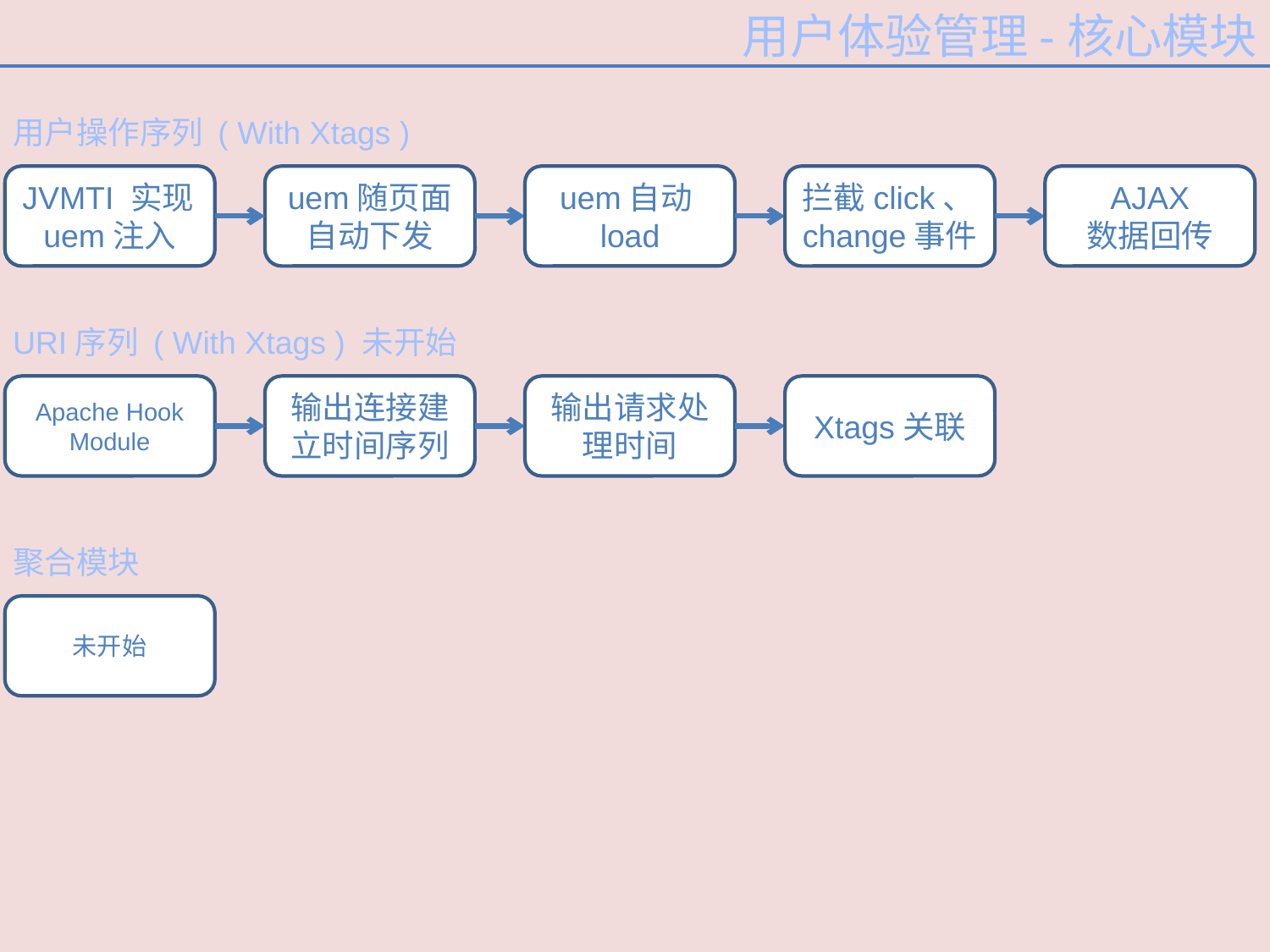

用户体验管理-核心模块
用户操作序列 ( With Xtags )
JVMTI 实现uem注入
uem随页面自动下发
uem自动load
拦截click、change事件
AJAX
数据回传
URI序列 ( With Xtags ) 未开始
Apache Hook Module
输出连接建立时间序列
输出请求处理时间
Xtags关联
聚合模块
未开始